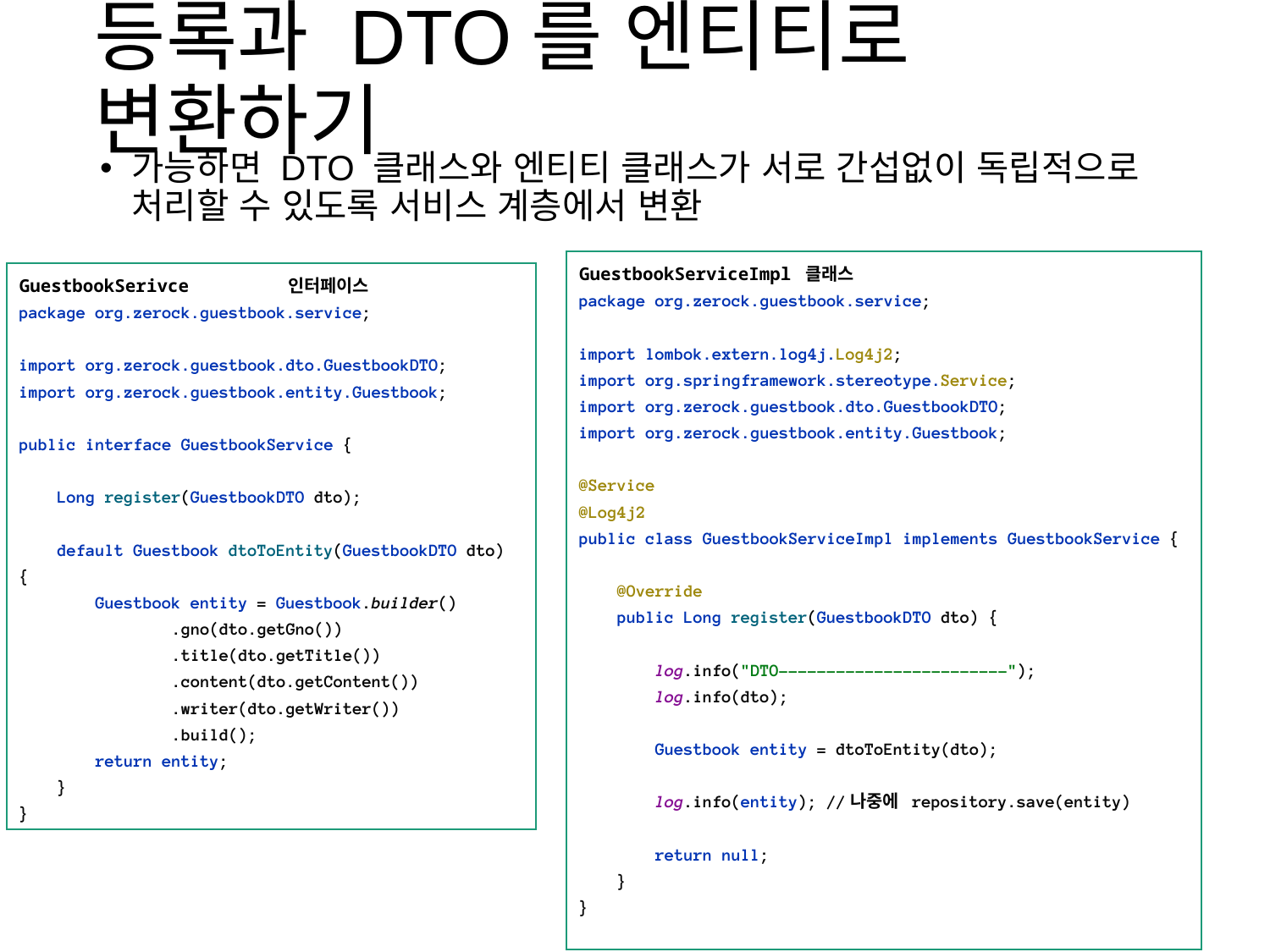

# 등록과 DTO를 엔티티로 변환하기
가능하면 DTO 클래스와 엔티티 클래스가 서로 간섭없이 독립적으로 처리할 수 있도록 서비스 계층에서 변환
GuestbookServiceImpl 클래스
package org.zerock.guestbook.service;
import lombok.extern.log4j.Log4j2;
import org.springframework.stereotype.Service;
import org.zerock.guestbook.dto.GuestbookDTO;
import org.zerock.guestbook.entity.Guestbook;
@Service
@Log4j2
public class GuestbookServiceImpl implements GuestbookService {
    @Override
    public Long register(GuestbookDTO dto) {
        log.info("DTO------------------------");
        log.info(dto);
        Guestbook entity = dtoToEntity(dto);
        log.info(entity); //나중에 repository.save(entity)
        return null;
    }
}
GuestbookSerivce	 인터페이스
package org.zerock.guestbook.service;
import org.zerock.guestbook.dto.GuestbookDTO;
import org.zerock.guestbook.entity.Guestbook;
public interface GuestbookService {
    Long register(GuestbookDTO dto);
    default Guestbook dtoToEntity(GuestbookDTO dto) {
        Guestbook entity = Guestbook.builder()
                .gno(dto.getGno())
                .title(dto.getTitle())
                .content(dto.getContent())
                .writer(dto.getWriter())
                .build();
        return entity;
    }
}